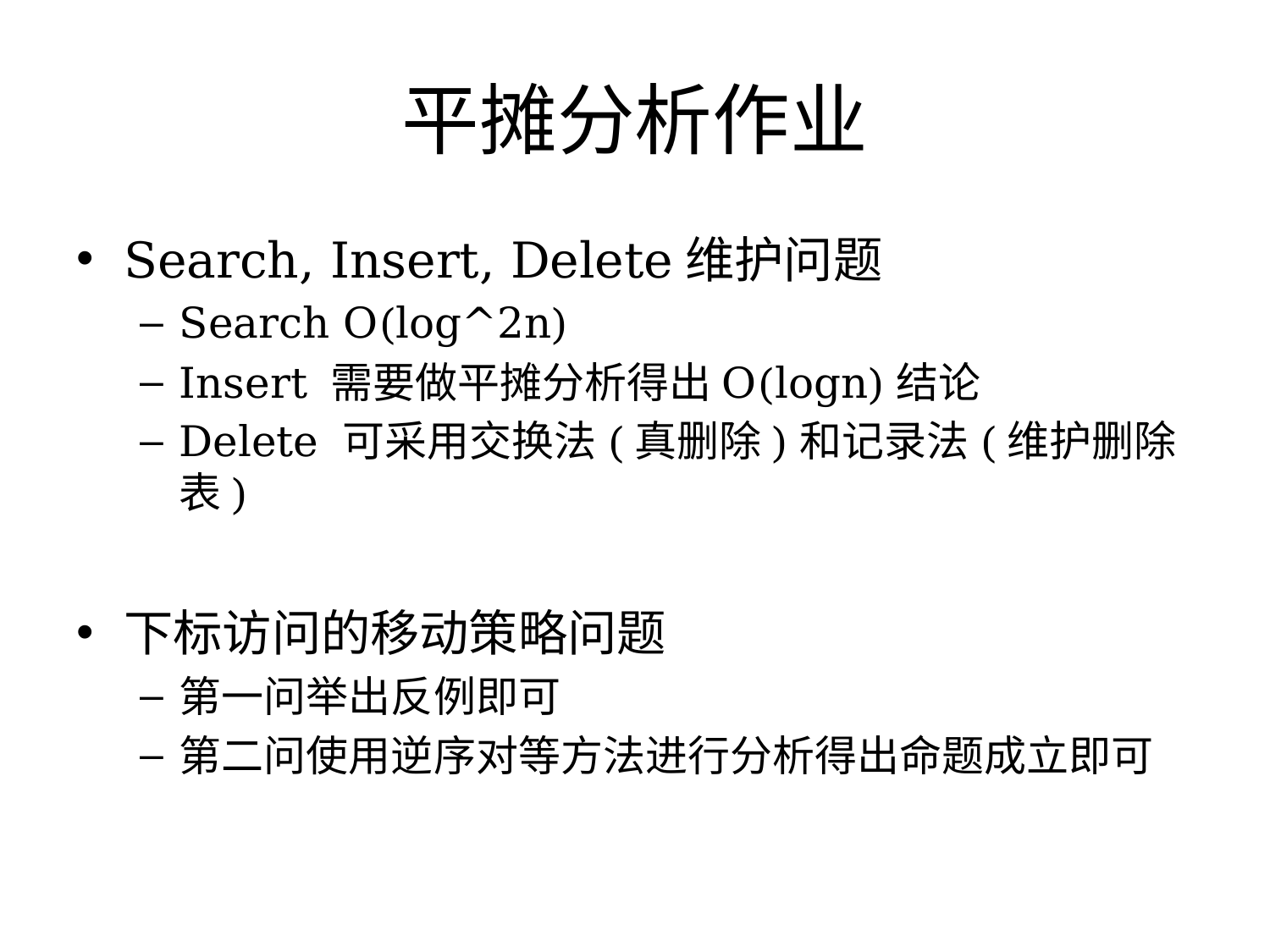

# 平摊分析作业
Search, Insert, Delete维护问题
Search O(log^2n)
Insert 需要做平摊分析得出O(logn)结论
Delete 可采用交换法(真删除)和记录法(维护删除表)

下标访问的移动策略问题
第一问举出反例即可
第二问使用逆序对等方法进行分析得出命题成立即可